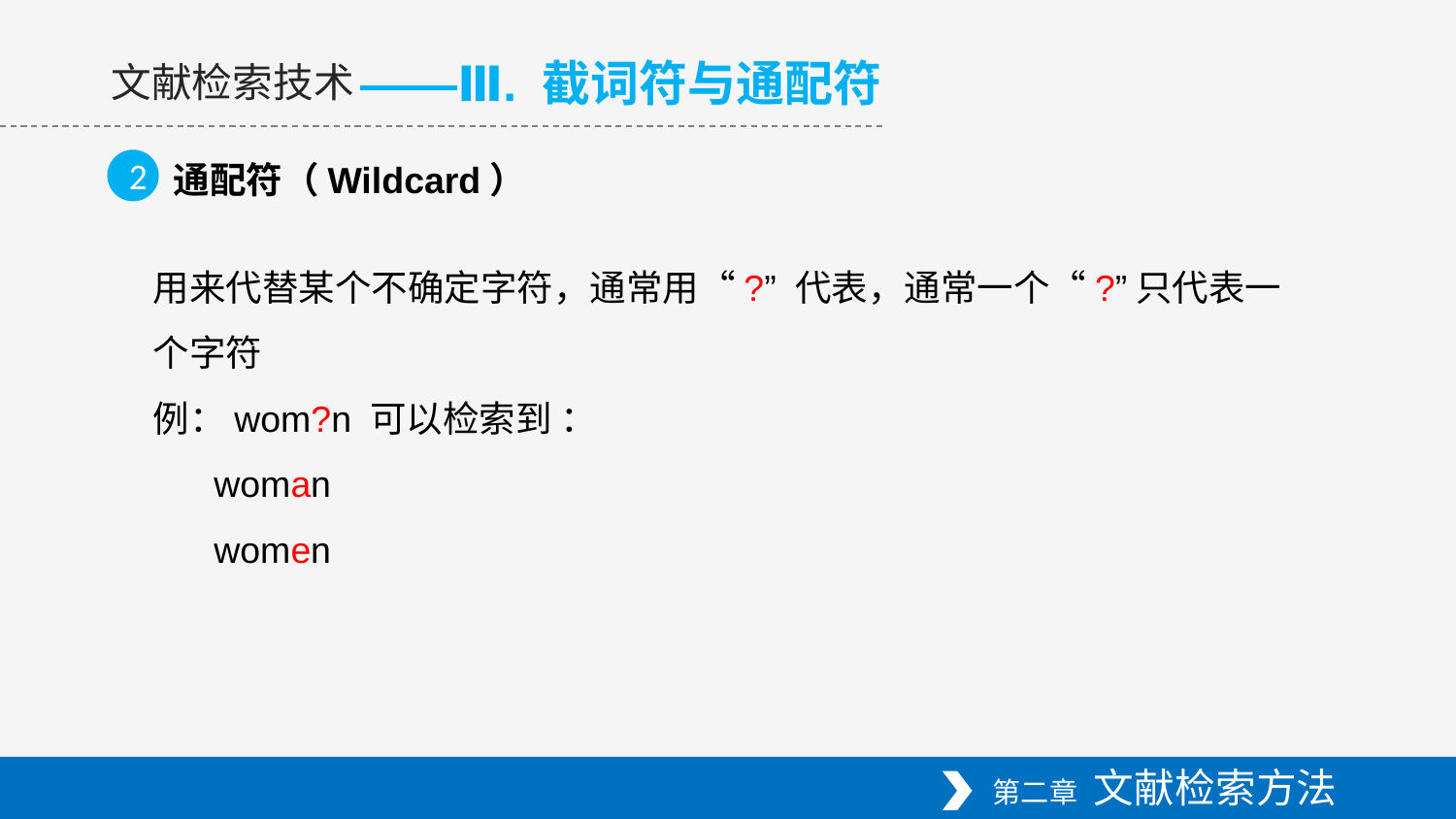

——Ⅲ. 截词符与通配符
文献检索技术
2
通配符（Wildcard）
用来代替某个不确定字符，通常用“?” 代表，通常一个“?”只代表一个字符
例：wom?n 可以检索到 ：
      woman
      women